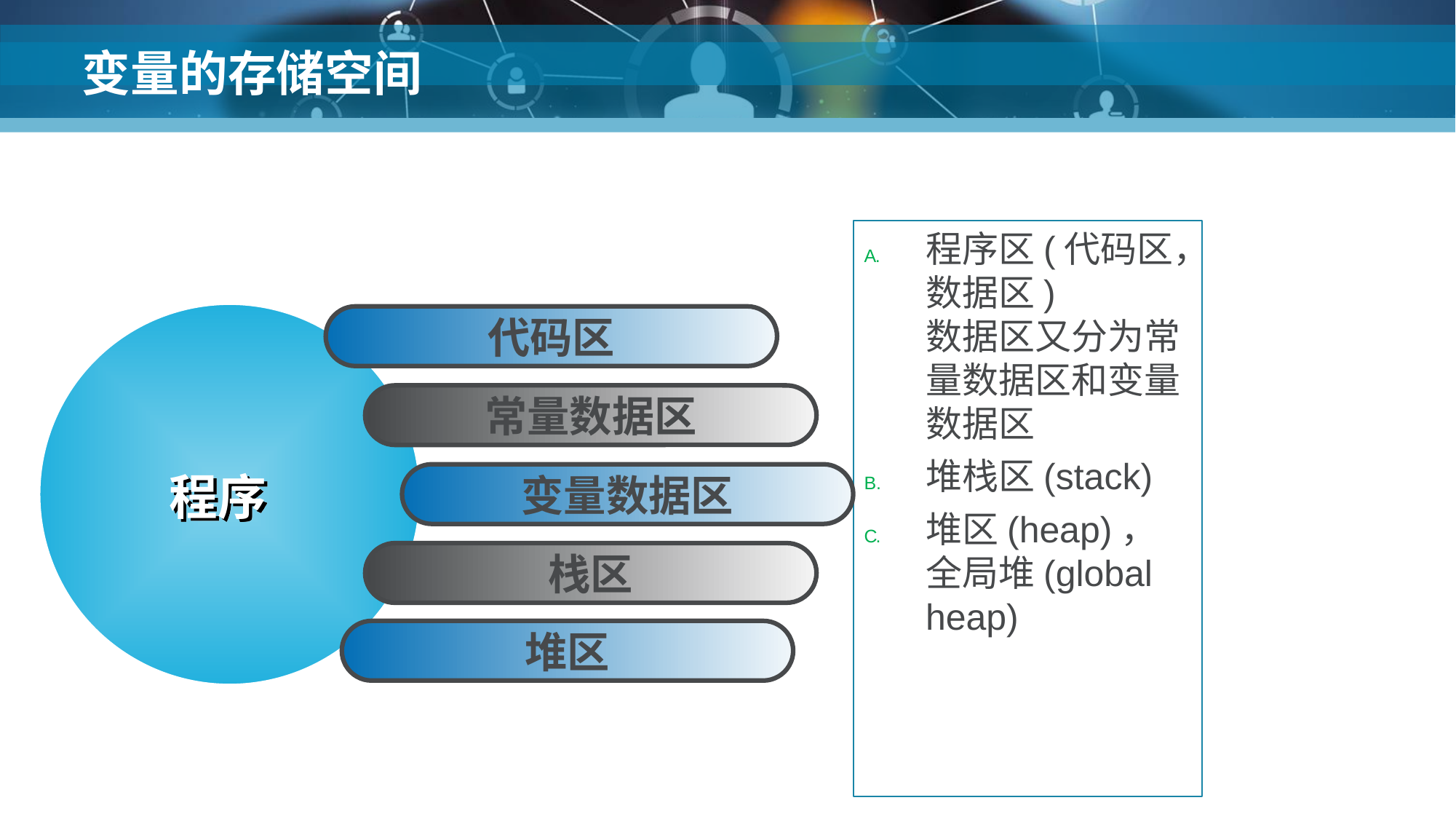

# 变量的存储空间
程序区(代码区，数据区)
数据区又分为常量数据区和变量数据区
堆栈区(stack)
堆区(heap)，全局堆(global heap)

代码区
常量数据区
程序
变量数据区
栈区
堆区